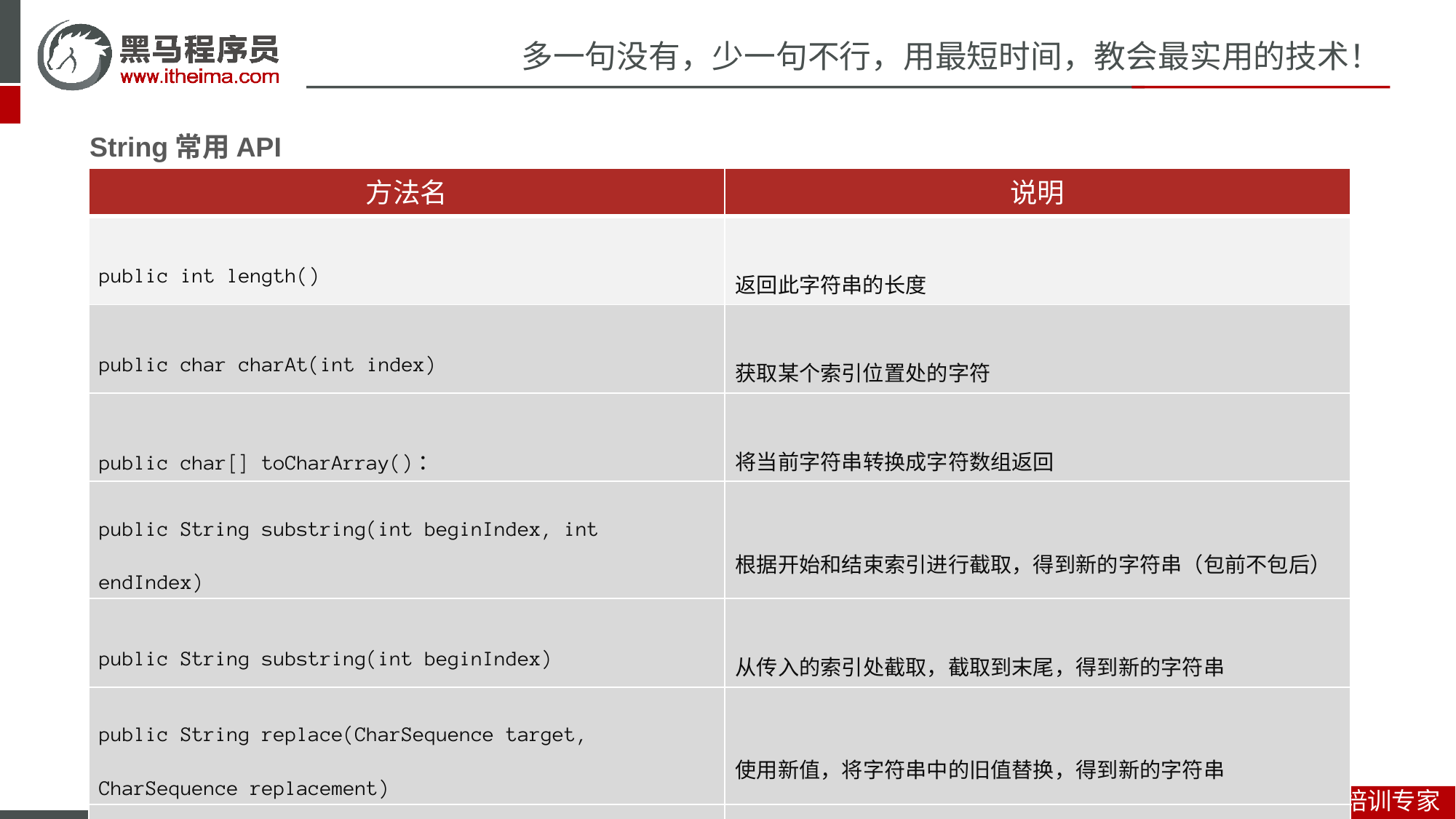

String常用API
| 方法名 | 说明 |
| --- | --- |
| public int length​() | 返回此字符串的长度 |
| public char charAt​(int index) | 获取某个索引位置处的字符 |
| public char[] toCharArray​()： | 将当前字符串转换成字符数组返回 |
| public String substring(int beginIndex, int endIndex) | 根据开始和结束索引进行截取，得到新的字符串（包前不包后） |
| public String substring(int beginIndex) | 从传入的索引处截取，截取到末尾，得到新的字符串 |
| public String replace(CharSequence target, CharSequence replacement) | 使用新值，将字符串中的旧值替换，得到新的字符串 |
| public String[] split(String regex) | 根据传入的规则切割字符串，得到字符串数组返回 |